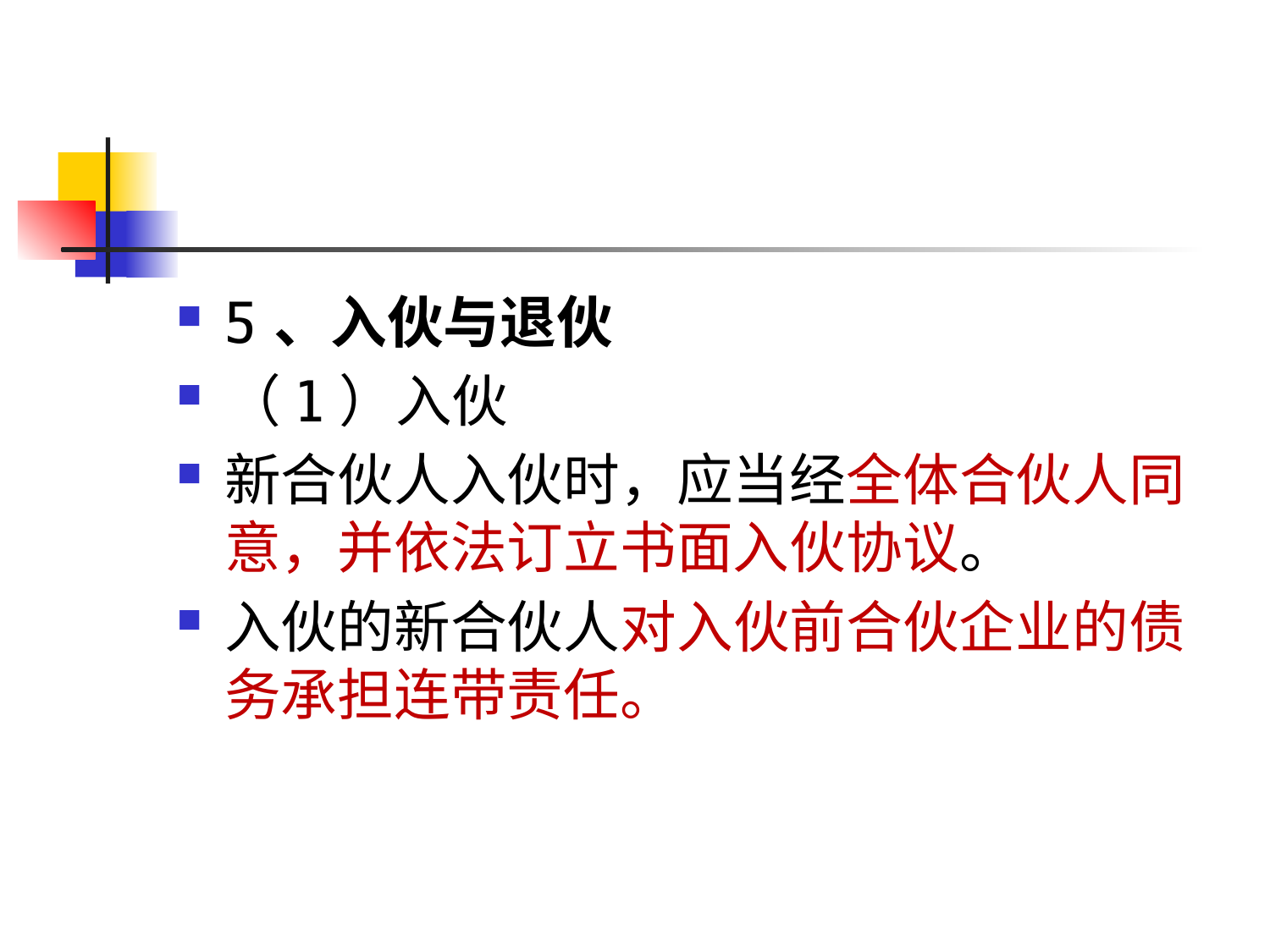

#
5、入伙与退伙
（1）入伙
新合伙人入伙时，应当经全体合伙人同意，并依法订立书面入伙协议。
入伙的新合伙人对入伙前合伙企业的债务承担连带责任。